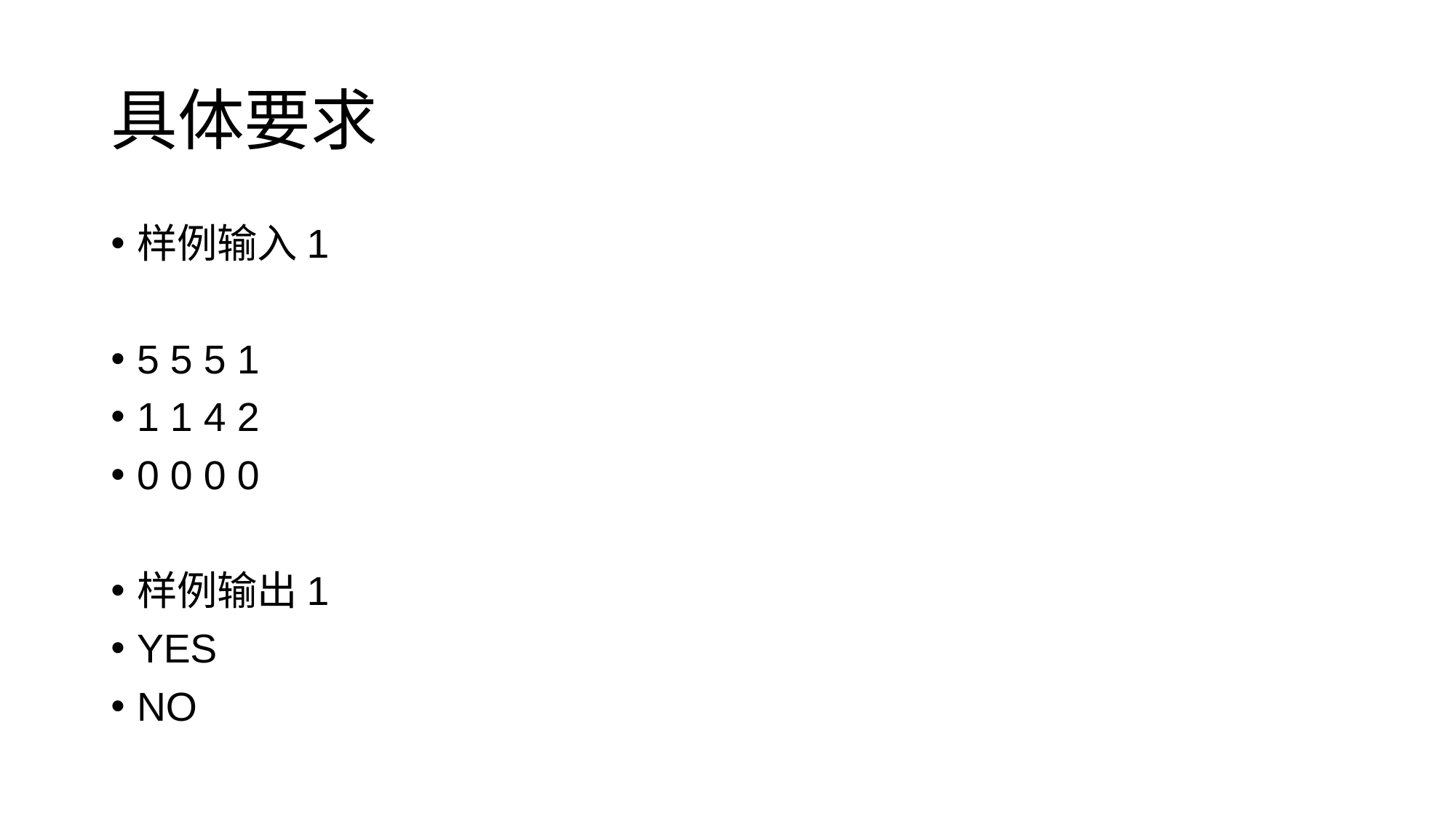

# 具体要求
样例输入1

5 5 5 1
1 1 4 2
0 0 0 0

样例输出1
YES
NO